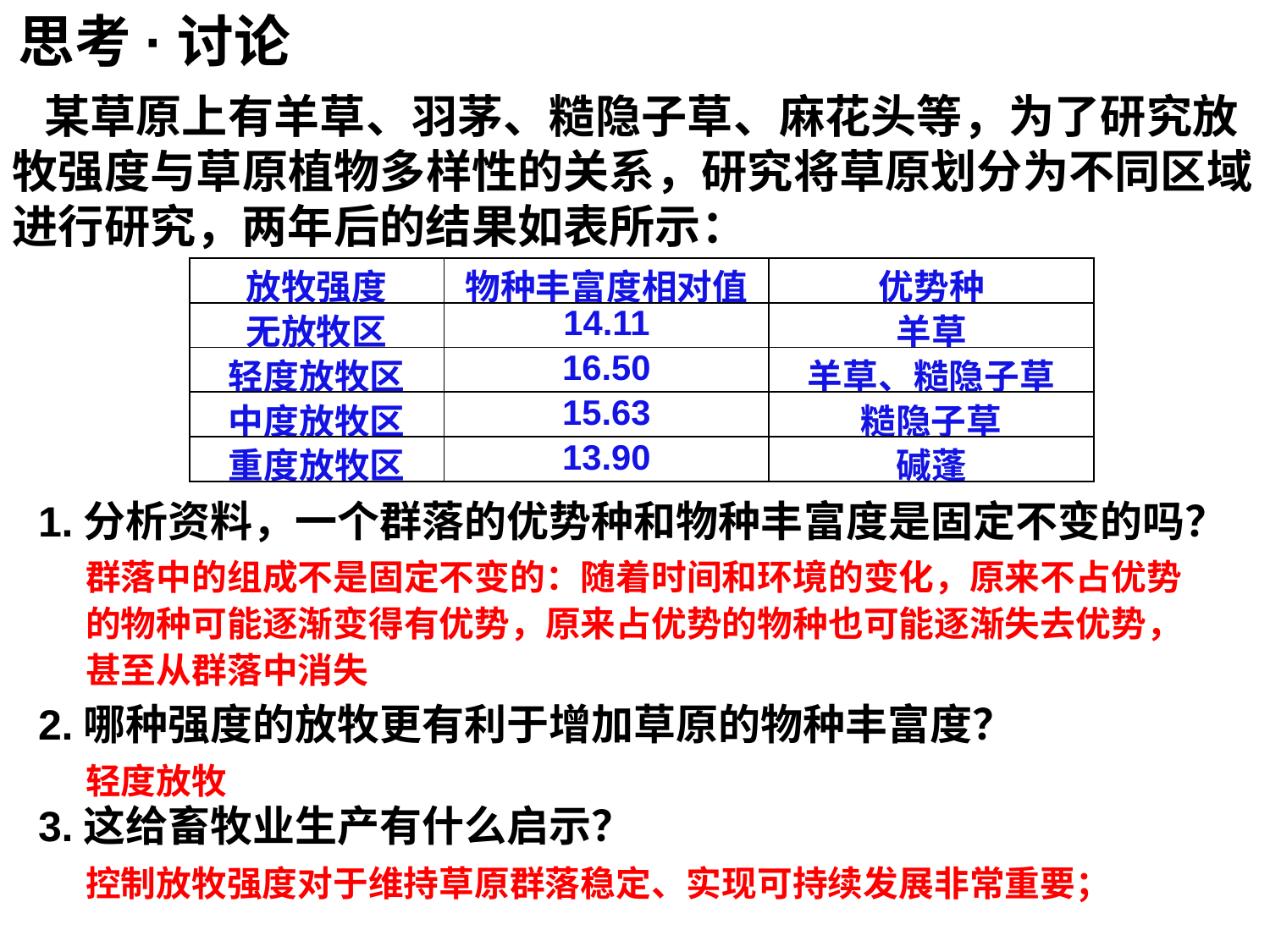

思考·讨论
  某草原上有羊草、羽茅、糙隐子草、麻花头等，为了研究放牧强度与草原植物多样性的关系，研究将草原划分为不同区域进行研究，两年后的结果如表所示：
| 放牧强度 | 物种丰富度相对值 | 优势种 |
| --- | --- | --- |
| 无放牧区 | 14.11 | 羊草 |
| 轻度放牧区 | 16.50 | 羊草、糙隐子草 |
| 中度放牧区 | 15.63 | 糙隐子草 |
| 重度放牧区 | 13.90 | 碱蓬 |
1.分析资料，一个群落的优势种和物种丰富度是固定不变的吗？

2.哪种强度的放牧更有利于增加草原的物种丰富度？

3.这给畜牧业生产有什么启示？
群落中的组成不是固定不变的：随着时间和环境的变化，原来不占优势的物种可能逐渐变得有优势，原来占优势的物种也可能逐渐失去优势，甚至从群落中消失
轻度放牧
控制放牧强度对于维持草原群落稳定、实现可持续发展非常重要；